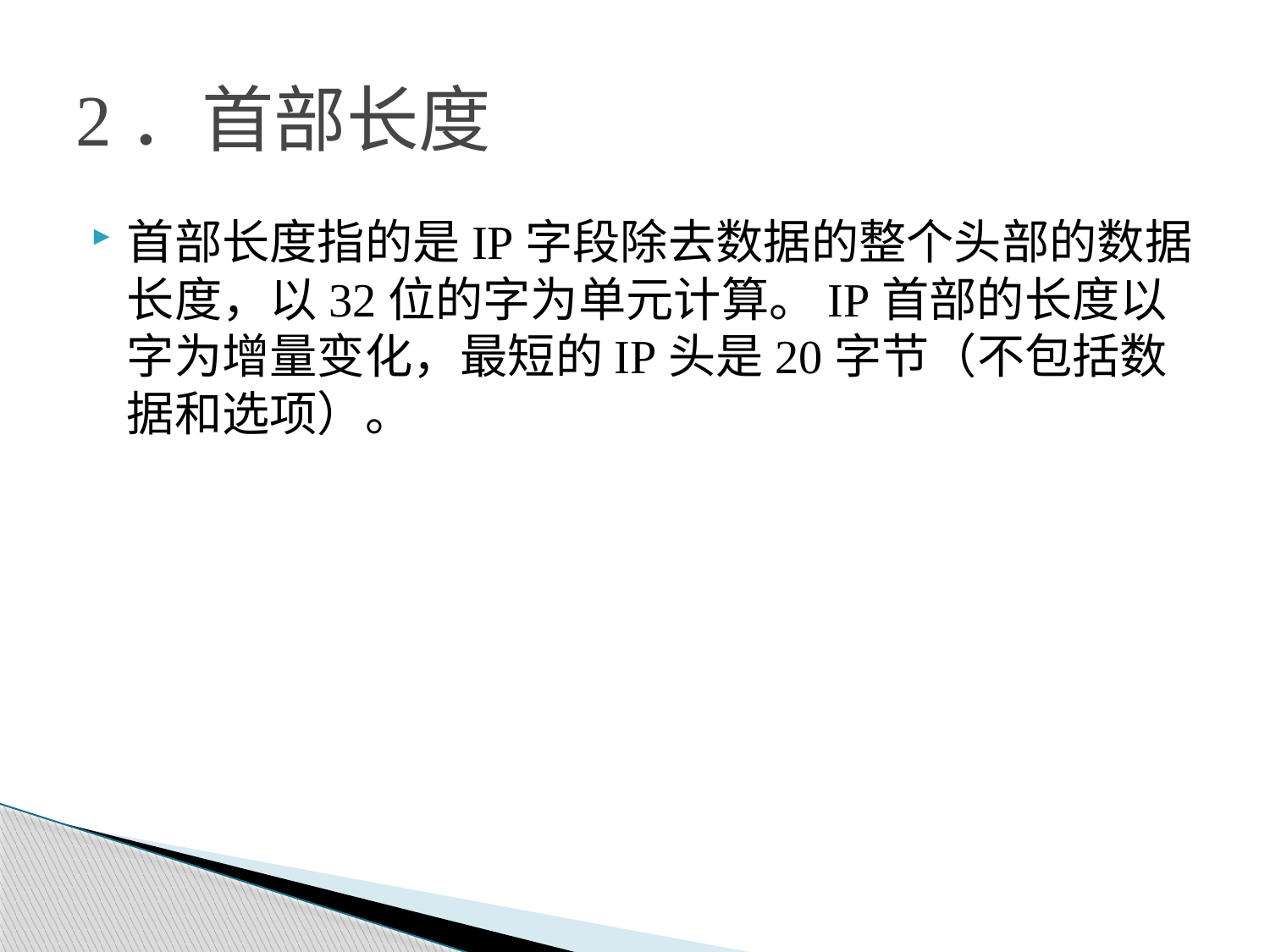

# 2．首部长度
首部长度指的是IP字段除去数据的整个头部的数据长度，以32位的字为单元计算。IP首部的长度以字为增量变化，最短的IP头是20字节（不包括数据和选项）。